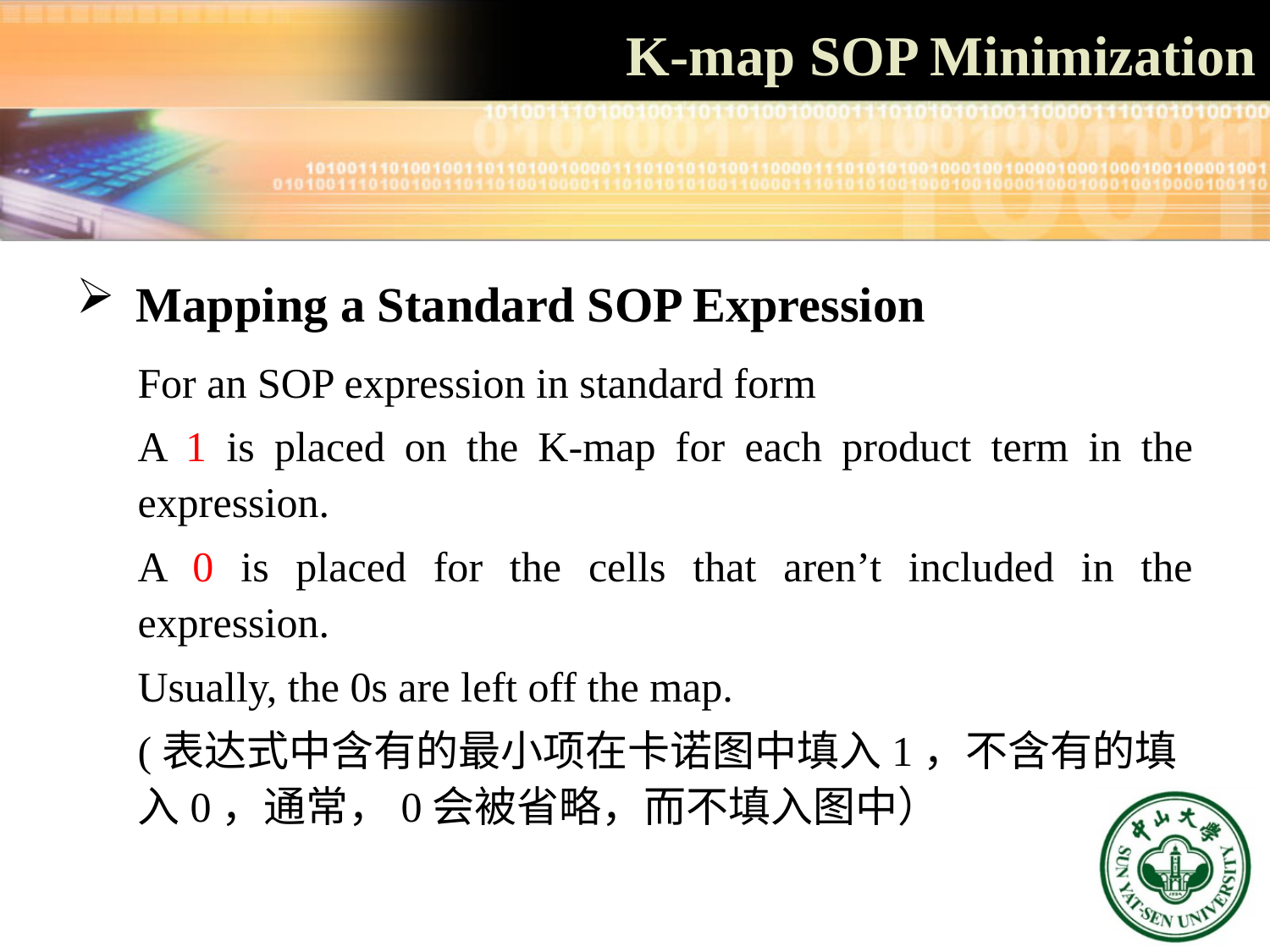

K-map SOP Minimization
 Mapping a Standard SOP Expression
For an SOP expression in standard form
A 1 is placed on the K-map for each product term in the expression.
A 0 is placed for the cells that aren’t included in the expression.
Usually, the 0s are left off the map.
(表达式中含有的最小项在卡诺图中填入1，不含有的填入0，通常，0会被省略，而不填入图中）